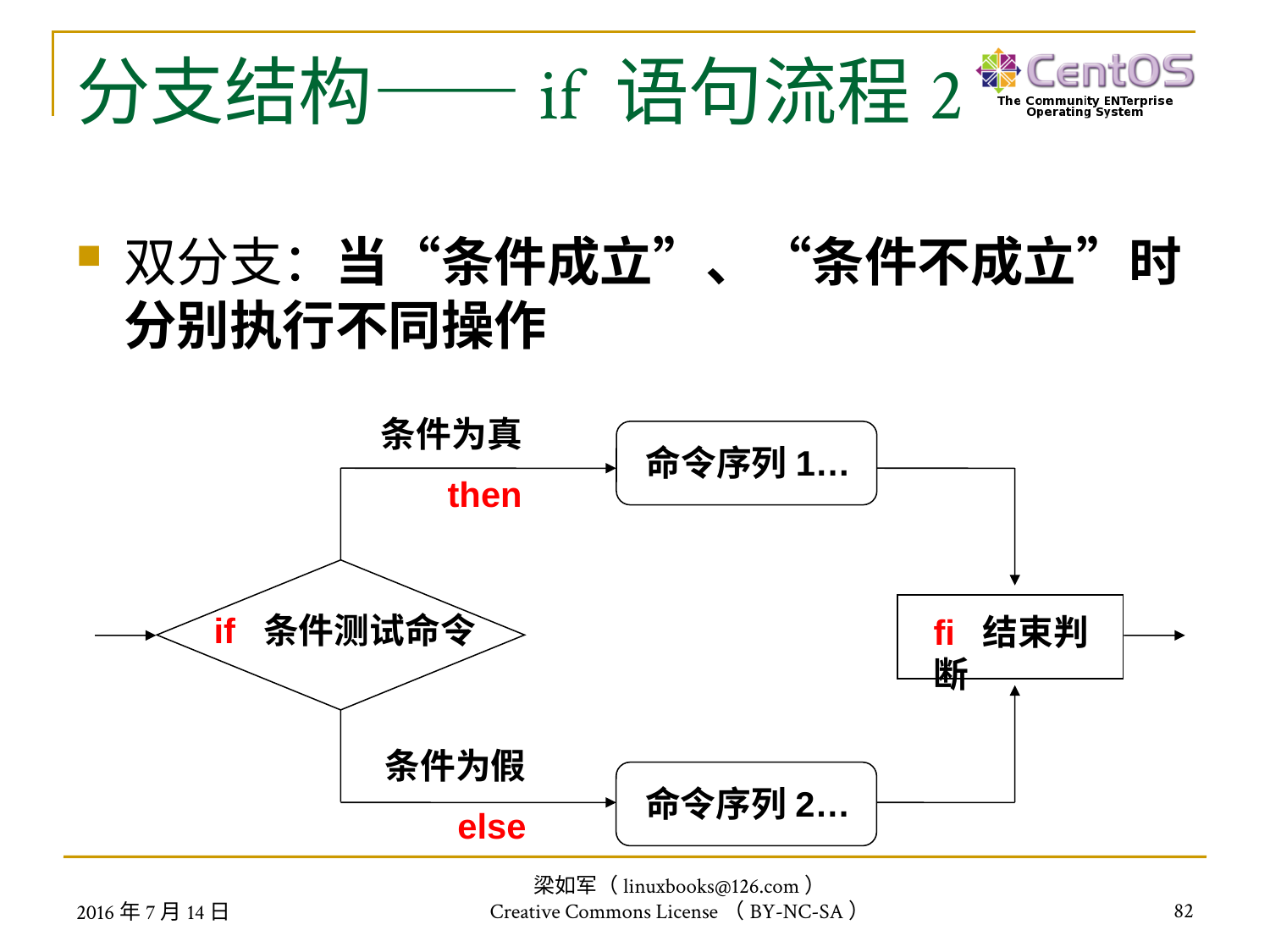

# 分支结构——if 语句流程2
双分支：当“条件成立”、“条件不成立”时分别执行不同操作
条件为真
then

命令序列1…

if  条件测试命令
fi  结束判断

条件为假
else

命令序列2…

梁如军（linuxbooks@126.com）
Creative Commons License（BY-NC-SA）
2016年7月14日
82